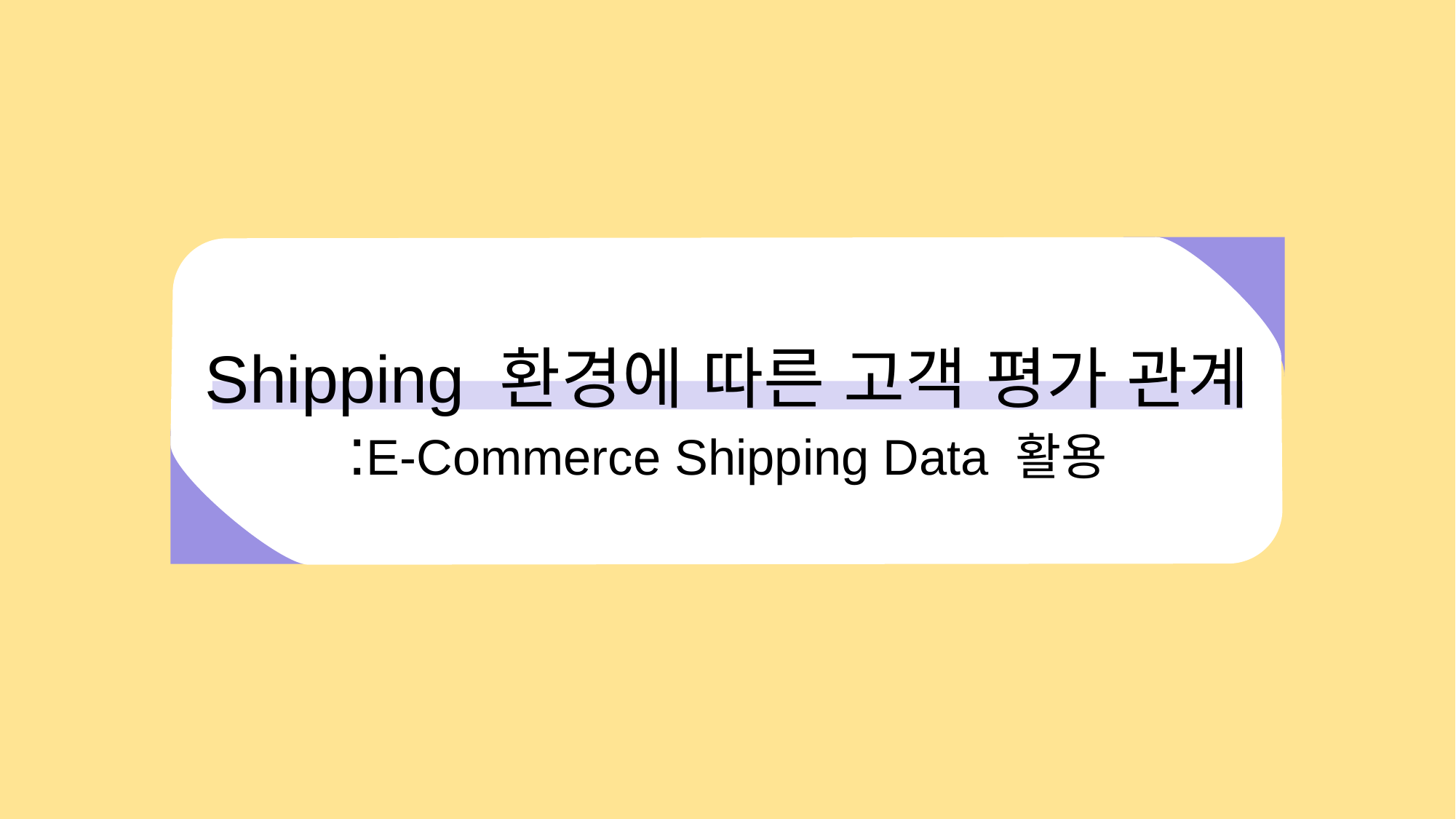

# Shipping 환경에 따른 고객 평가 관계 :E-Commerce Shipping Data 활용